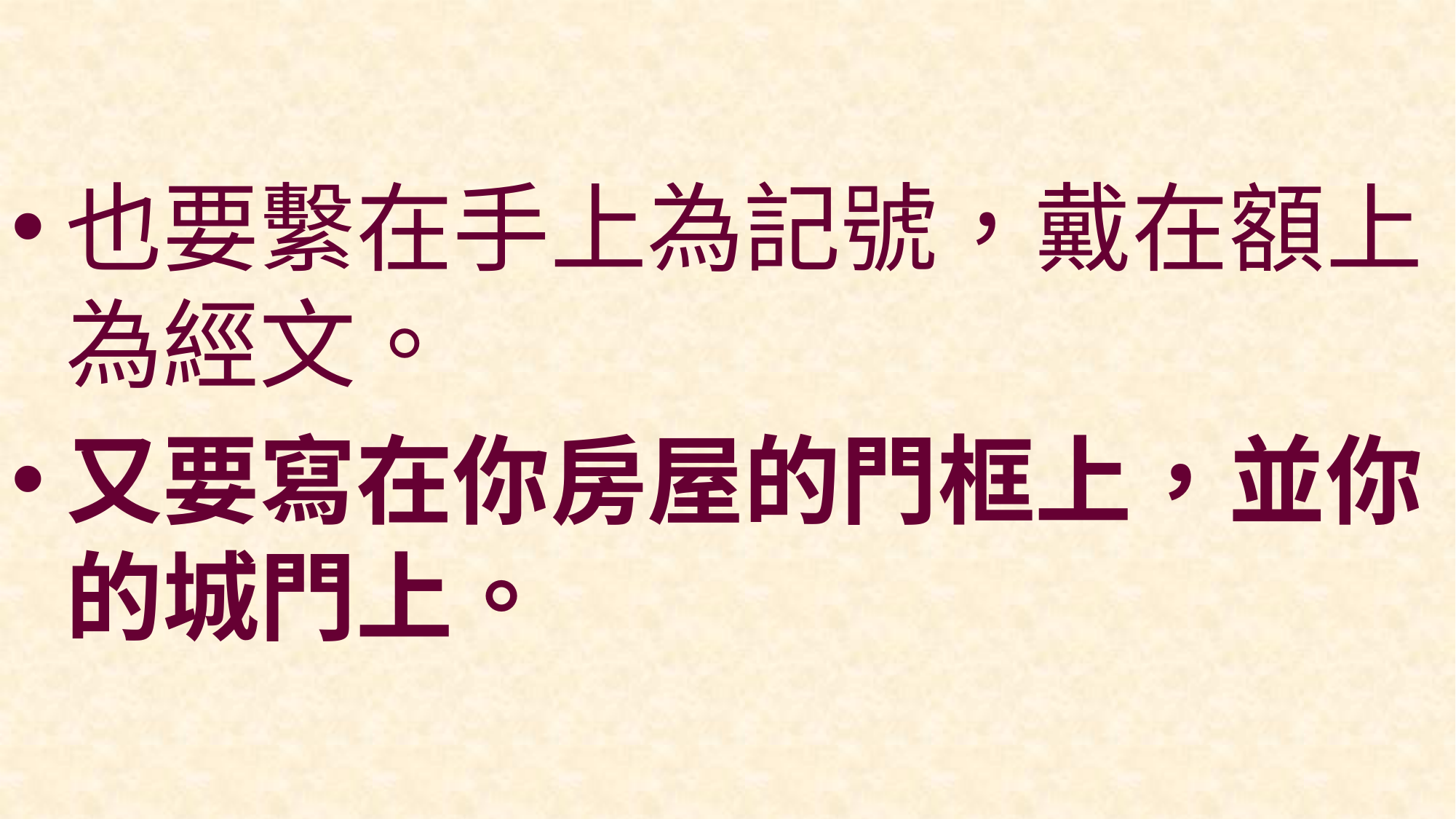

也要繫在手上為記號，戴在額上為經文。
又要寫在你房屋的門框上，並你的城門上。